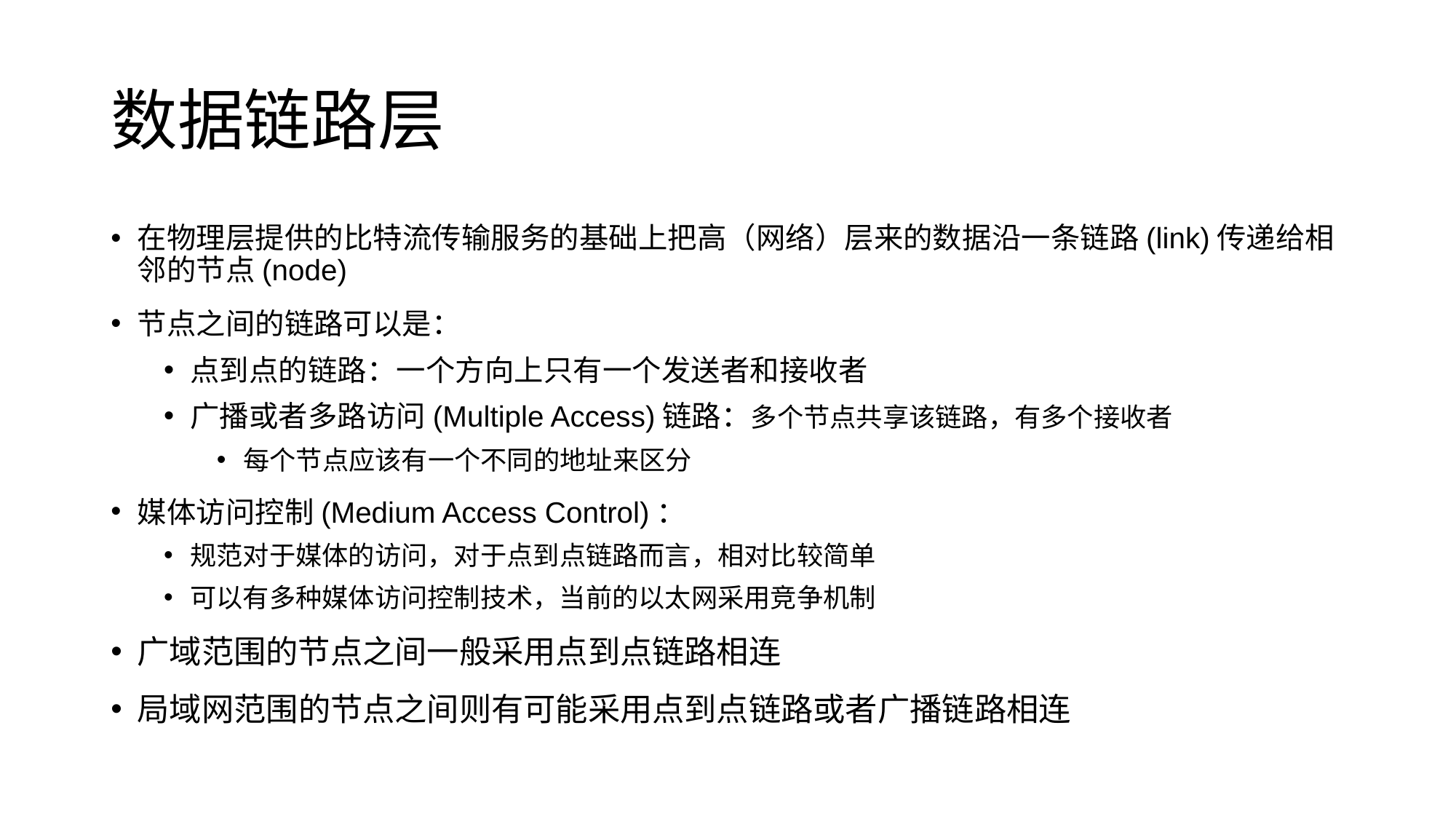

# 数据链路层
在物理层提供的比特流传输服务的基础上把高（网络）层来的数据沿一条链路(link)传递给相邻的节点(node)
节点之间的链路可以是：
点到点的链路：一个方向上只有一个发送者和接收者
广播或者多路访问(Multiple Access)链路：多个节点共享该链路，有多个接收者
每个节点应该有一个不同的地址来区分
媒体访问控制(Medium Access Control)：
规范对于媒体的访问，对于点到点链路而言，相对比较简单
可以有多种媒体访问控制技术，当前的以太网采用竞争机制
广域范围的节点之间一般采用点到点链路相连
局域网范围的节点之间则有可能采用点到点链路或者广播链路相连